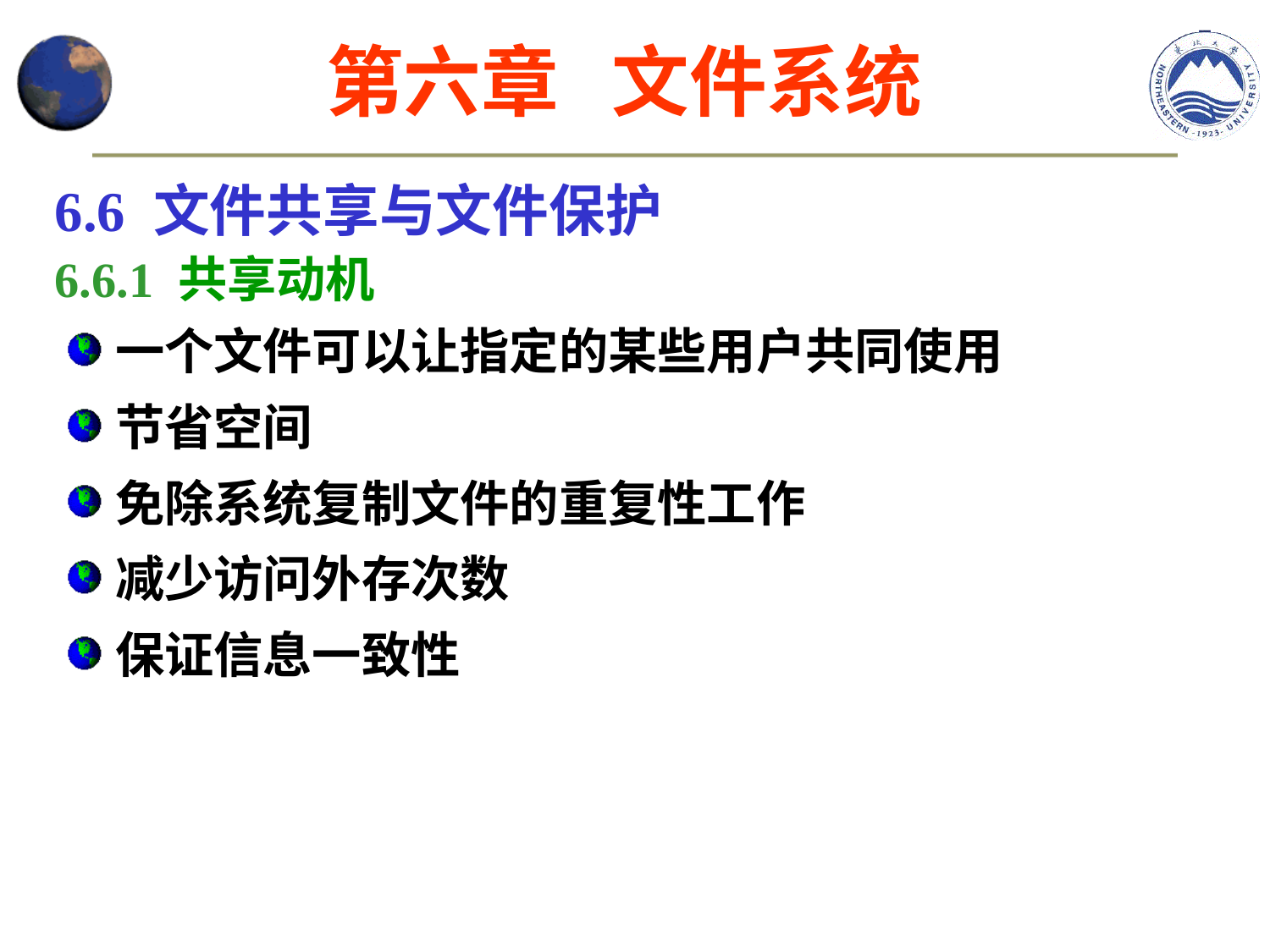

第六章   文件系统
6.6 文件共享与文件保护
6.6.1 共享动机
一个文件可以让指定的某些用户共同使用
节省空间
免除系统复制文件的重复性工作
减少访问外存次数
保证信息一致性